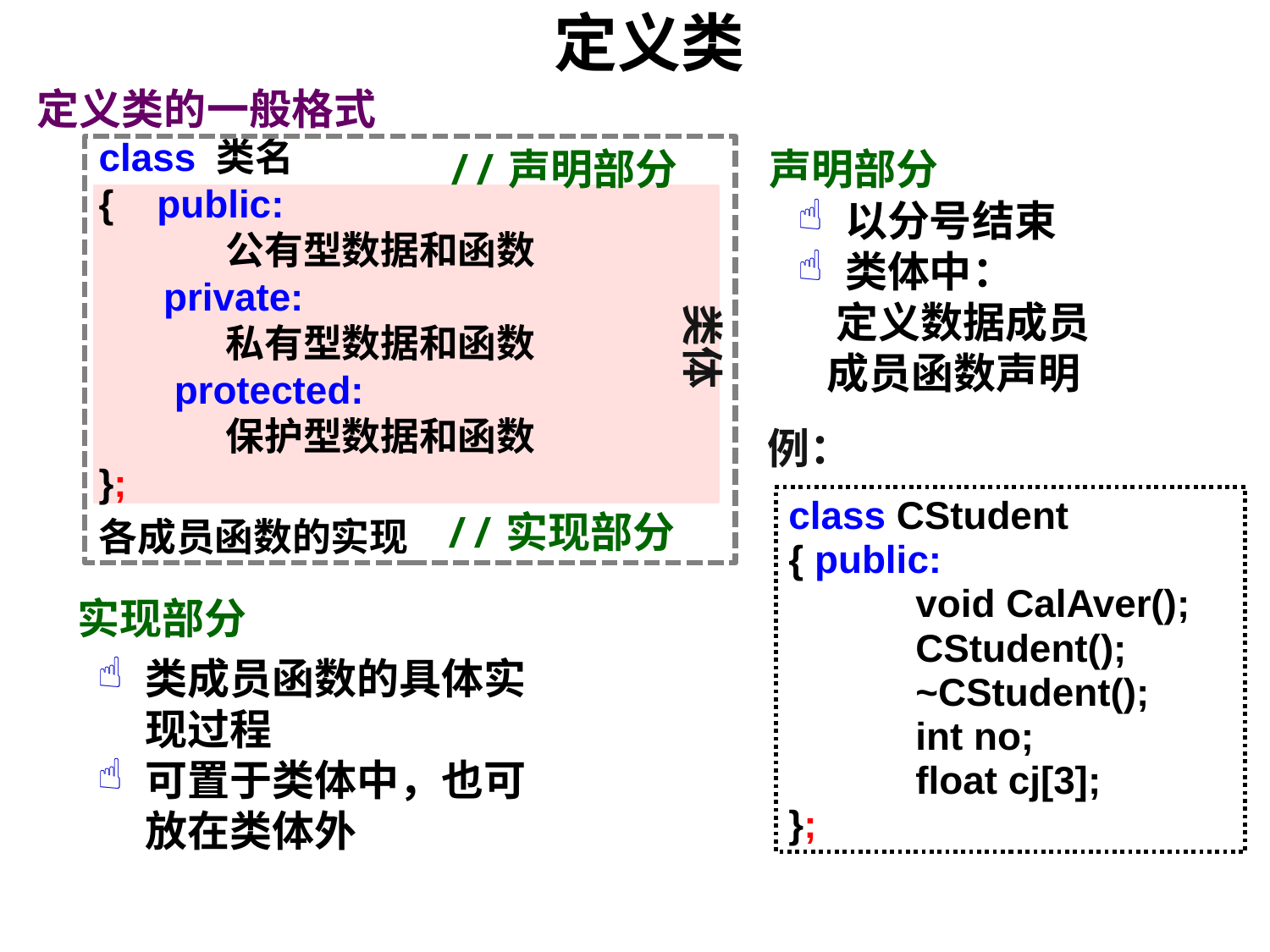

# 定义类
定义类的一般格式
class 类名
{    public:
	公有型数据和函数
      private:
	私有型数据和函数
       protected:
	保护型数据和函数
};
//声明部分

声明部分

以分号结束
类体中：
   定义数据成员
  成员函数声明
类体
例：
class CStudent
{ public:
	void CalAver();
	CStudent();
	~CStudent();
  	int no;
	float cj[3];
};
//实现部分
各成员函数的实现
实现部分
类成员函数的具体实现过程
可置于类体中，也可放在类体外